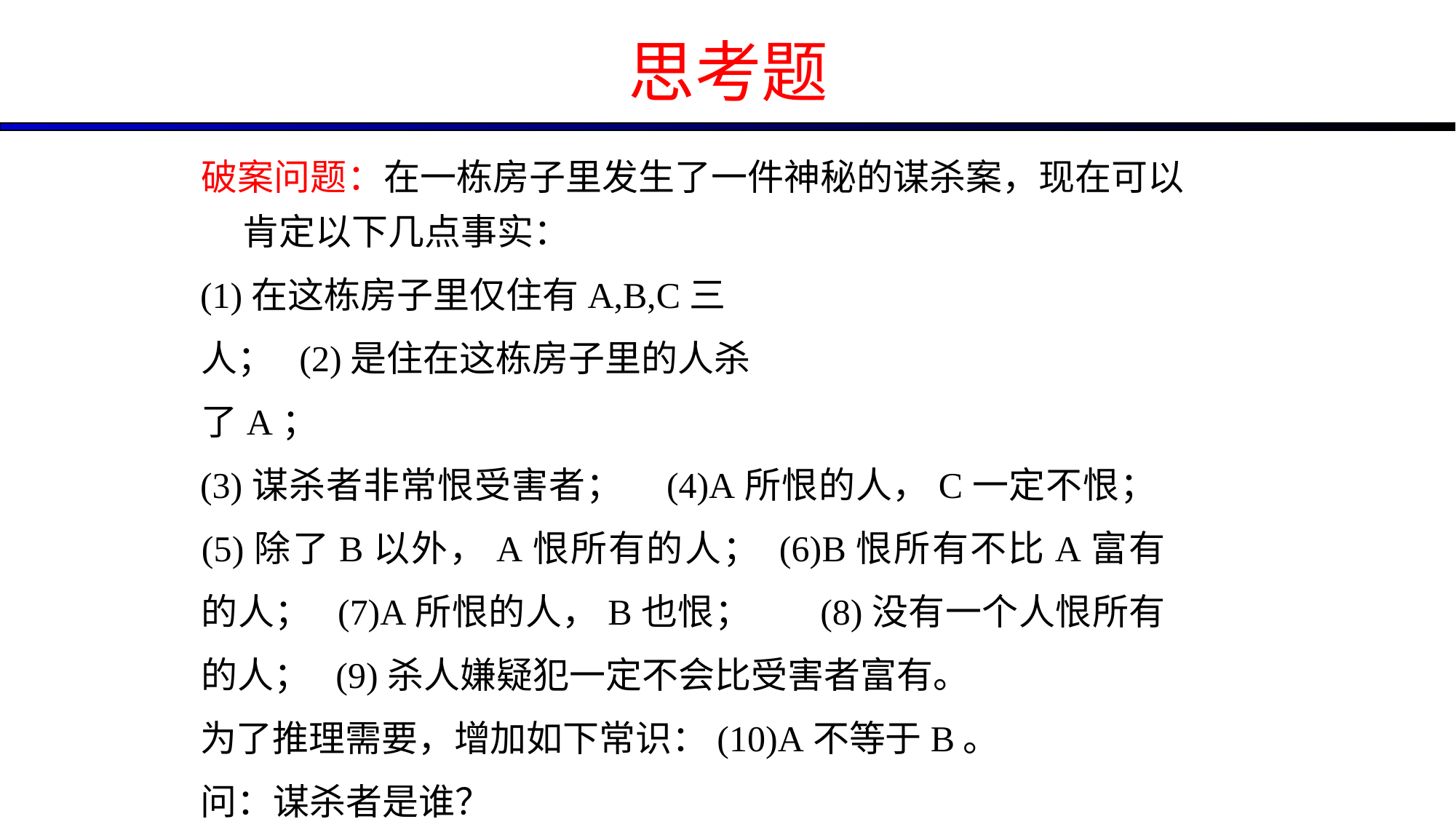

# 思考题
破案问题：在一栋房子里发生了一件神秘的谋杀案，现在可以 肯定以下几点事实：
(1)在这栋房子里仅住有A,B,C三人；  (2)是住在这栋房子里的人杀了A；
(3)谋杀者非常恨受害者；   (4)A所恨的人，C一定不恨；  (5)除了B以外，A恨所有的人； (6)B恨所有不比A富有的人；  (7)A所恨的人，B也恨；     (8)没有一个人恨所有的人；  (9)杀人嫌疑犯一定不会比受害者富有。
为了推理需要，增加如下常识：(10)A不等于B。
问：谋杀者是谁？